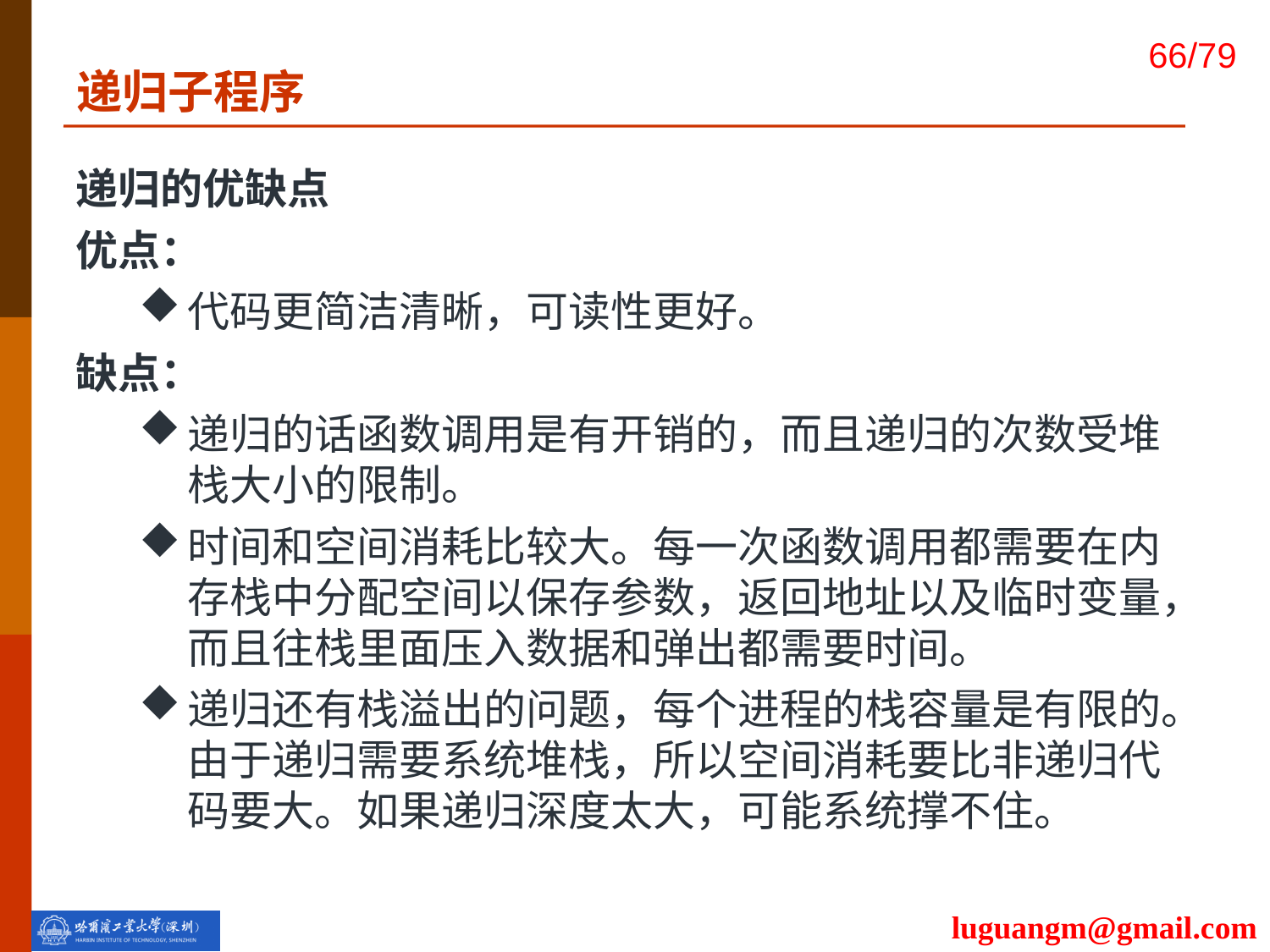

# 递归子程序
递归的优缺点
优点：
代码更简洁清晰，可读性更好。
缺点：
递归的话函数调用是有开销的，而且递归的次数受堆栈大小的限制。
时间和空间消耗比较大。每一次函数调用都需要在内存栈中分配空间以保存参数，返回地址以及临时变量，而且往栈里面压入数据和弹出都需要时间。
递归还有栈溢出的问题，每个进程的栈容量是有限的。由于递归需要系统堆栈，所以空间消耗要比非递归代码要大。如果递归深度太大，可能系统撑不住。